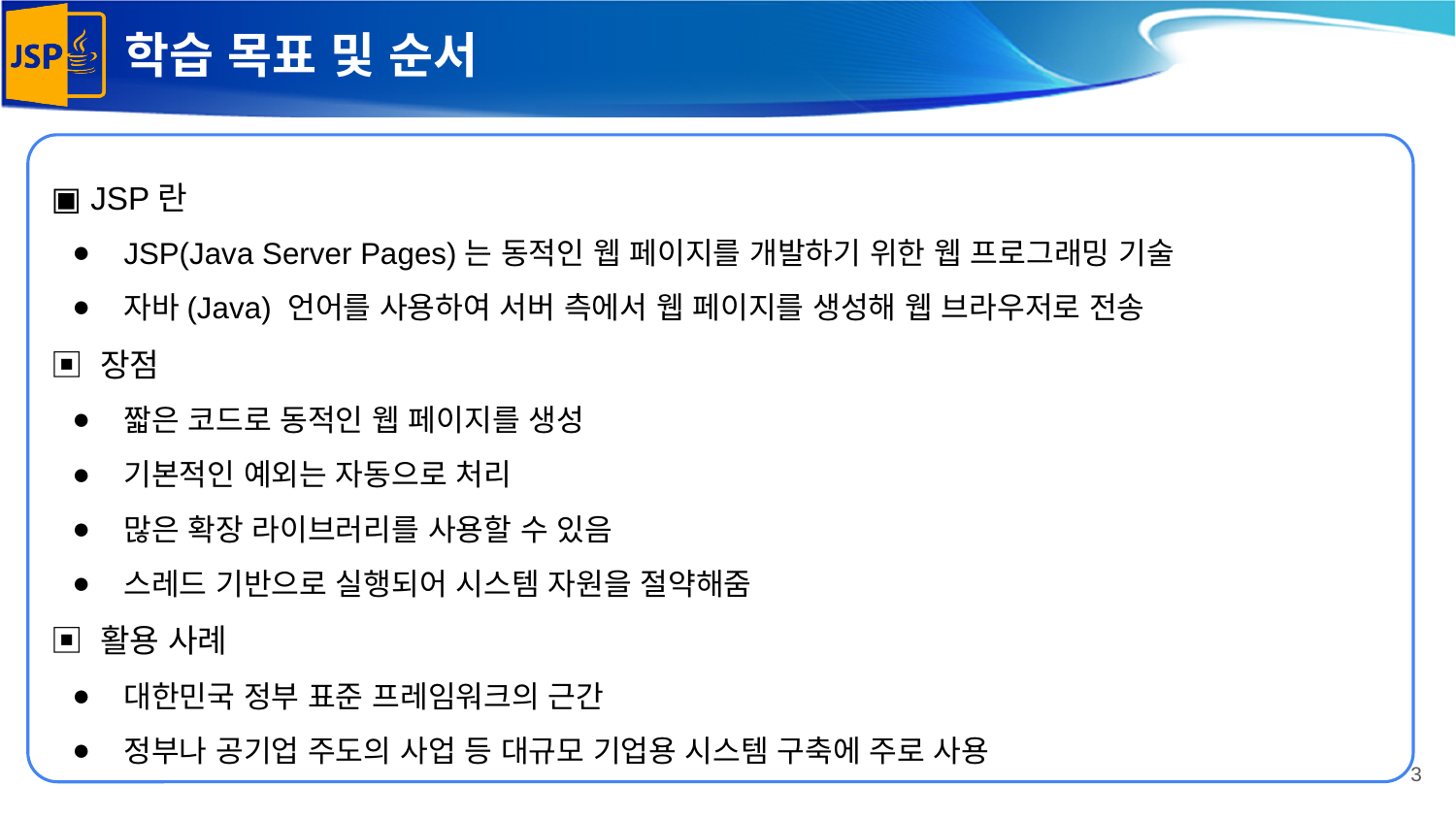

# 학습 목표 및 순서
▣ JSP란
JSP(Java Server Pages)는 동적인 웹 페이지를 개발하기 위한 웹 프로그래밍 기술
자바(Java) 언어를 사용하여 서버 측에서 웹 페이지를 생성해 웹 브라우저로 전송
▣ 장점
짧은 코드로 동적인 웹 페이지를 생성
기본적인 예외는 자동으로 처리
많은 확장 라이브러리를 사용할 수 있음
스레드 기반으로 실행되어 시스템 자원을 절약해줌
▣ 활용 사례
대한민국 정부 표준 프레임워크의 근간
정부나 공기업 주도의 사업 등 대규모 기업용 시스템 구축에 주로 사용

3